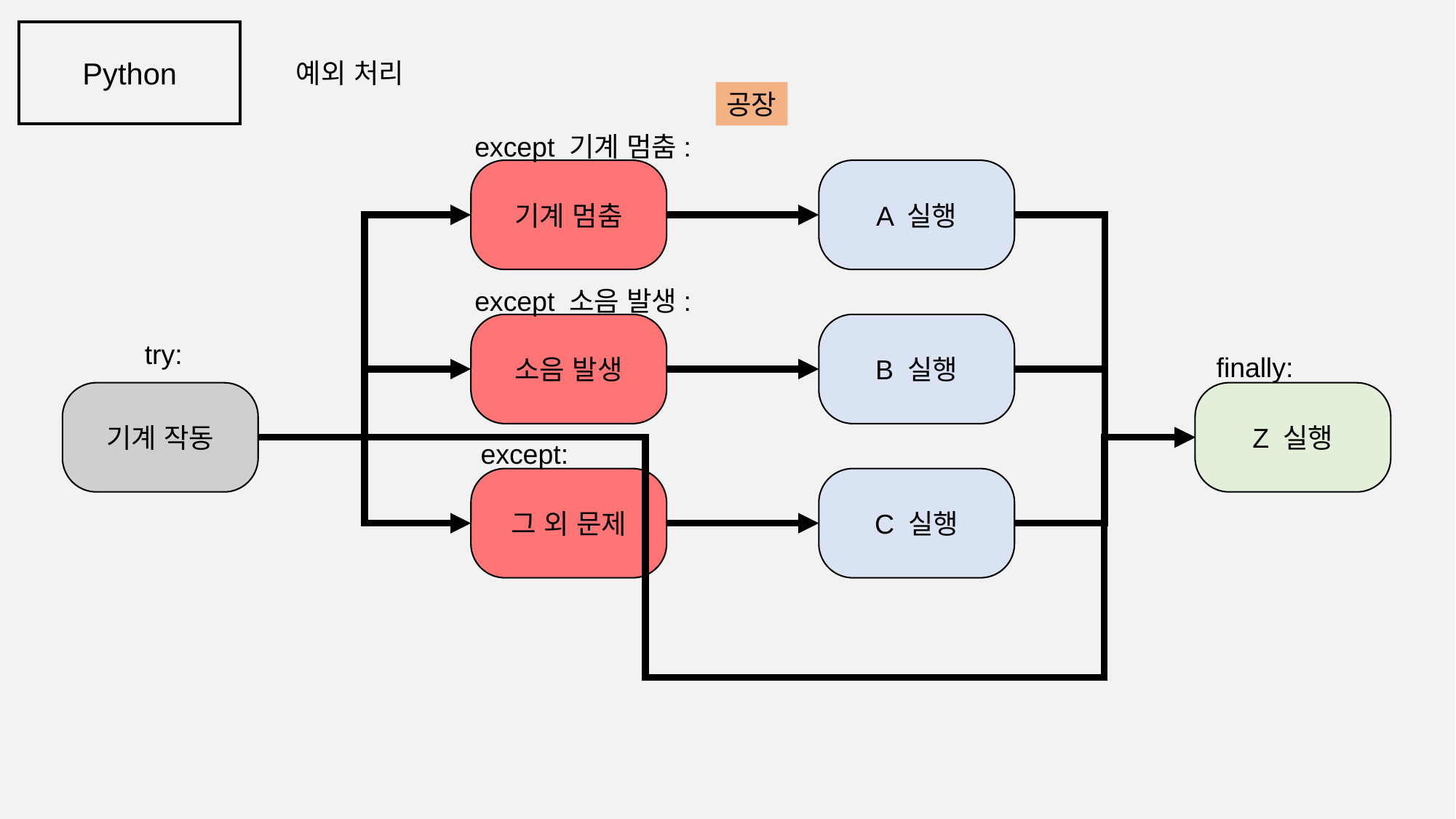

Python
예외 처리
공장
except 기계 멈춤:
기계 멈춤
A 실행
except 소음 발생:
소음 발생
B 실행
try:
finally:
   '"
기계 작동
Z 실행
except:
그 외 문제
C 실행